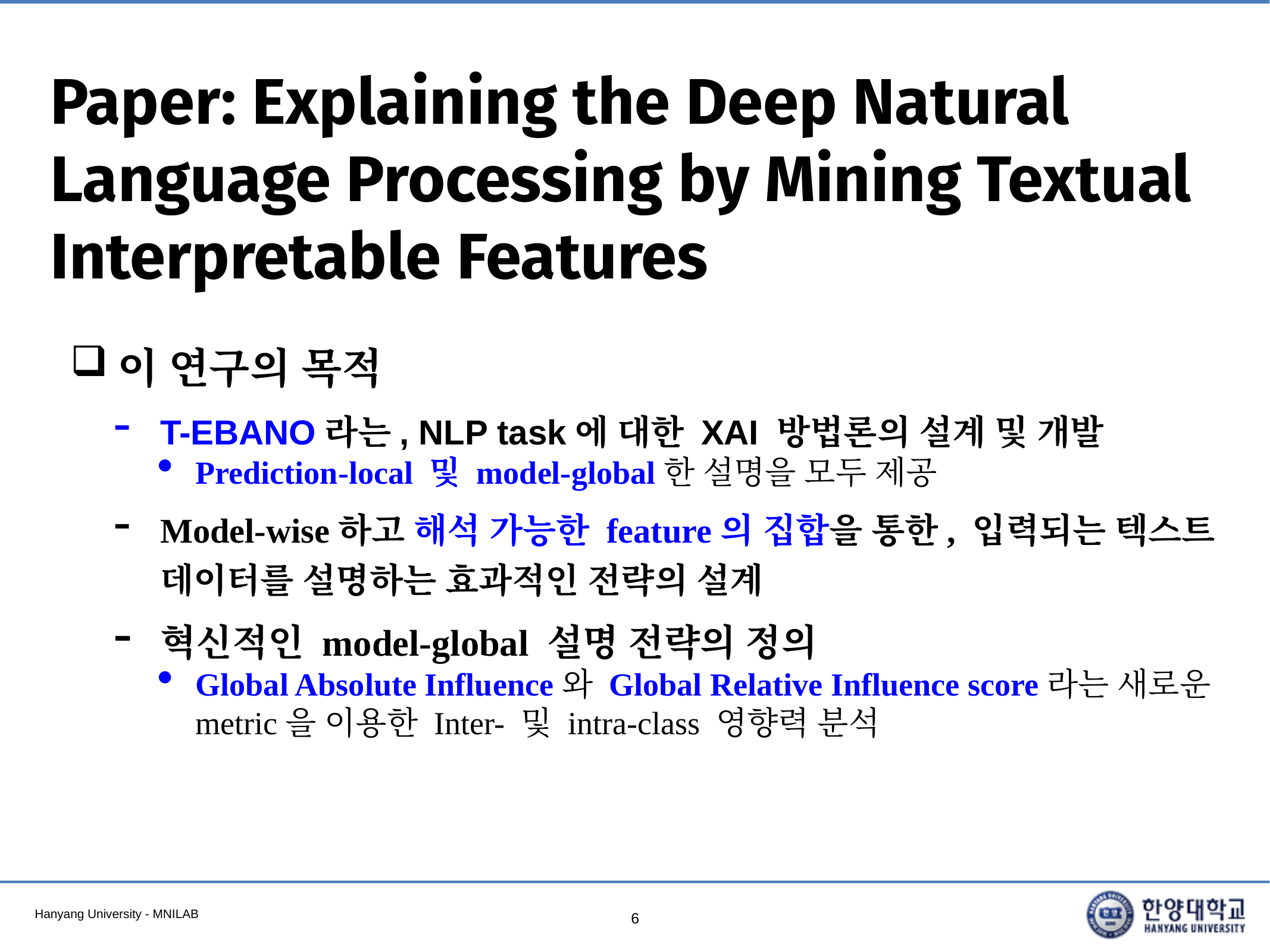

# Paper: Explaining the Deep Natural Language Processing by Mining Textual Interpretable Features
이 연구의 목적
T-EBANO라는, NLP task에 대한 XAI 방법론의 설계 및 개발
Prediction-local 및 model-global한 설명을 모두 제공
Model-wise하고 해석 가능한 feature의 집합을 통한, 입력되는 텍스트 데이터를 설명하는 효과적인 전략의 설계
혁신적인 model-global 설명 전략의 정의
Global Absolute Influence와 Global Relative Influence score라는 새로운 metric을 이용한 Inter- 및 intra-class 영향력 분석
6